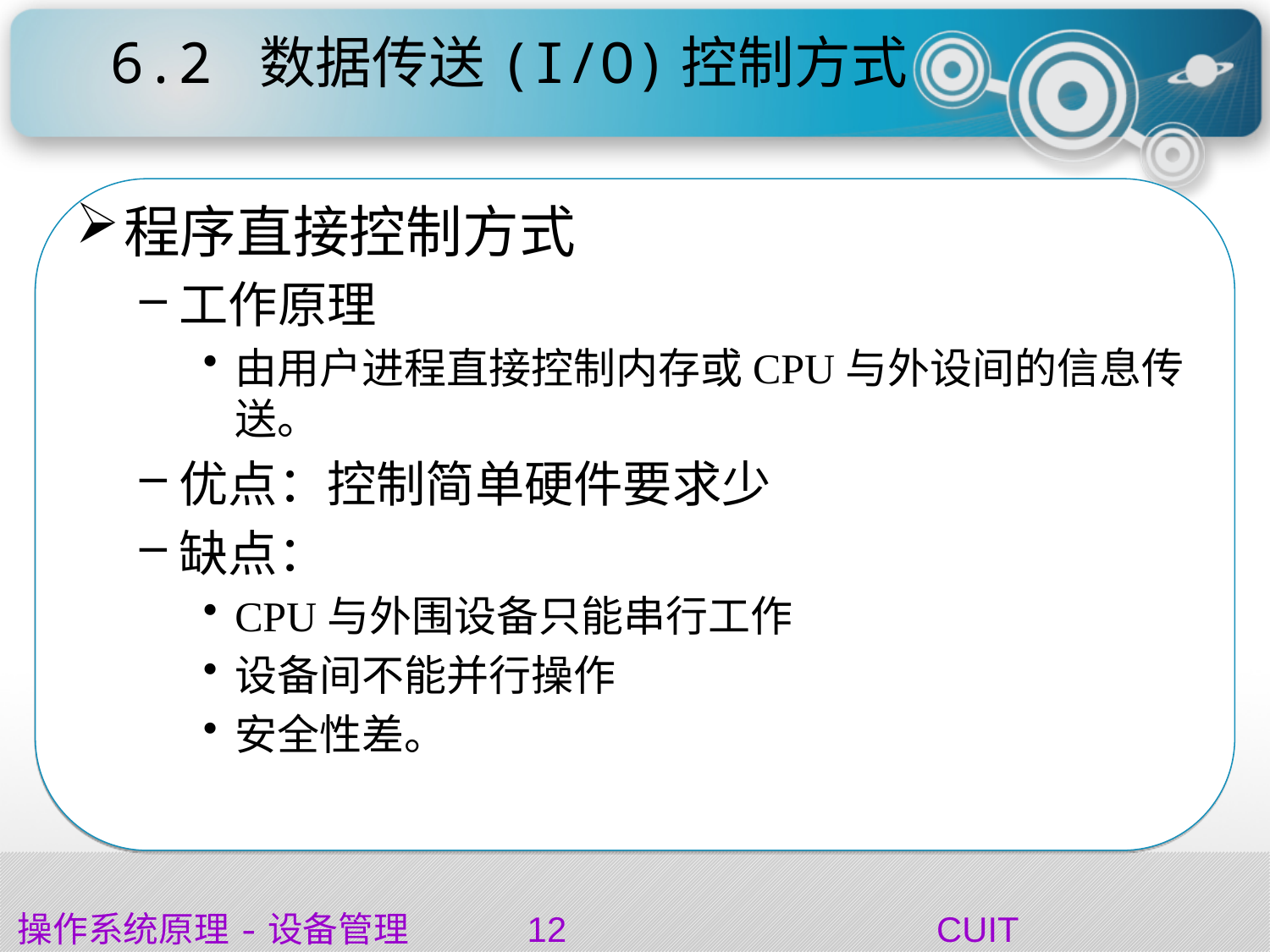

# 6.2 数据传送(I/O)控制方式
程序直接控制方式
工作原理
由用户进程直接控制内存或CPU与外设间的信息传送。
优点：控制简单硬件要求少
缺点：
CPU与外围设备只能串行工作
设备间不能并行操作
安全性差。